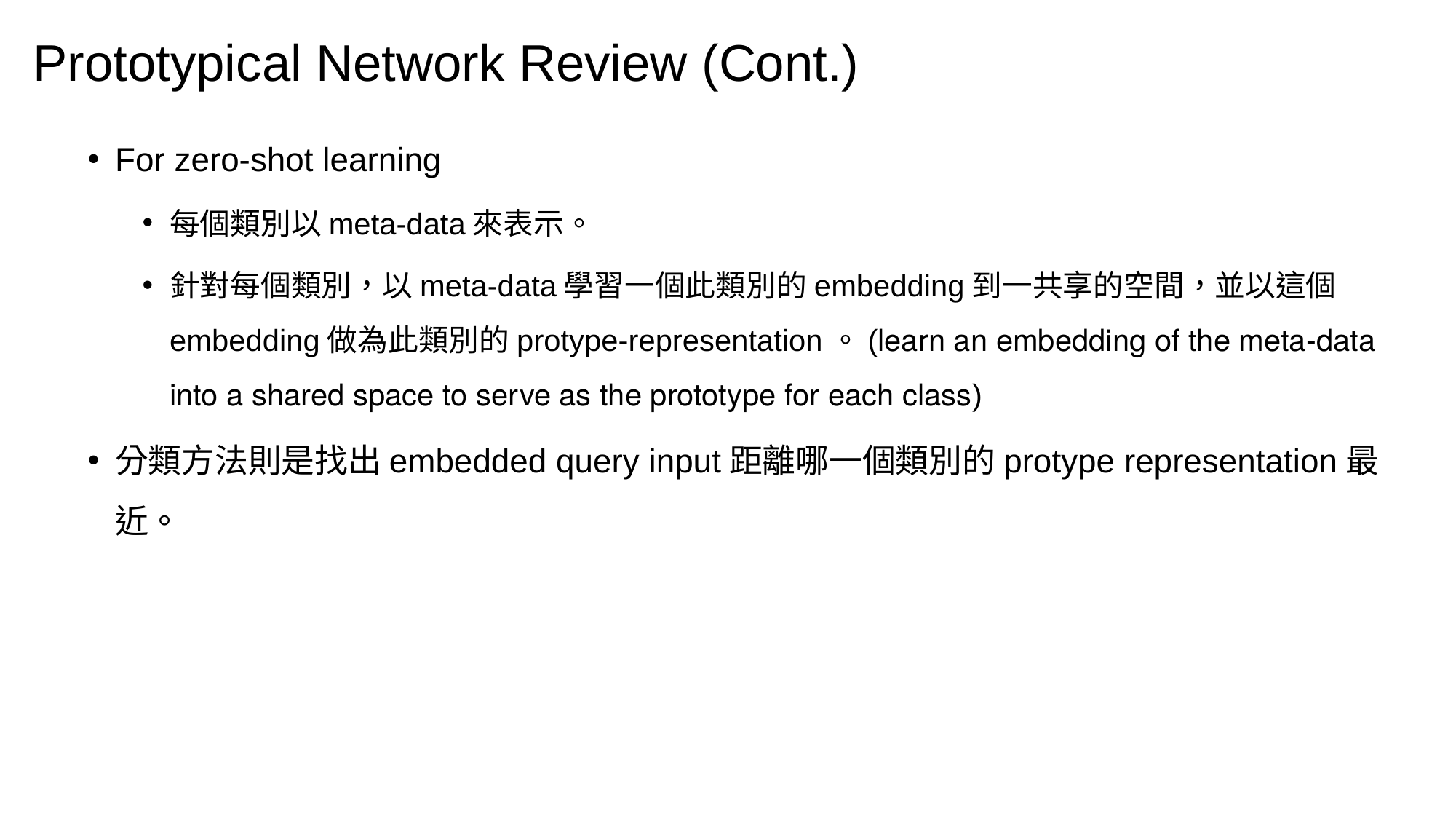

# Prototypical Network Review (Cont.)
For zero-shot learning
每個類別以meta-data來表示。
針對每個類別，以meta-data學習一個此類別的embedding到一共享的空間，並以這個embedding做為此類別的protype-representation。(learn an embedding of the meta-data into a shared space to serve as the prototype for each class)
分類方法則是找出embedded query input距離哪一個類別的protype representation最近。